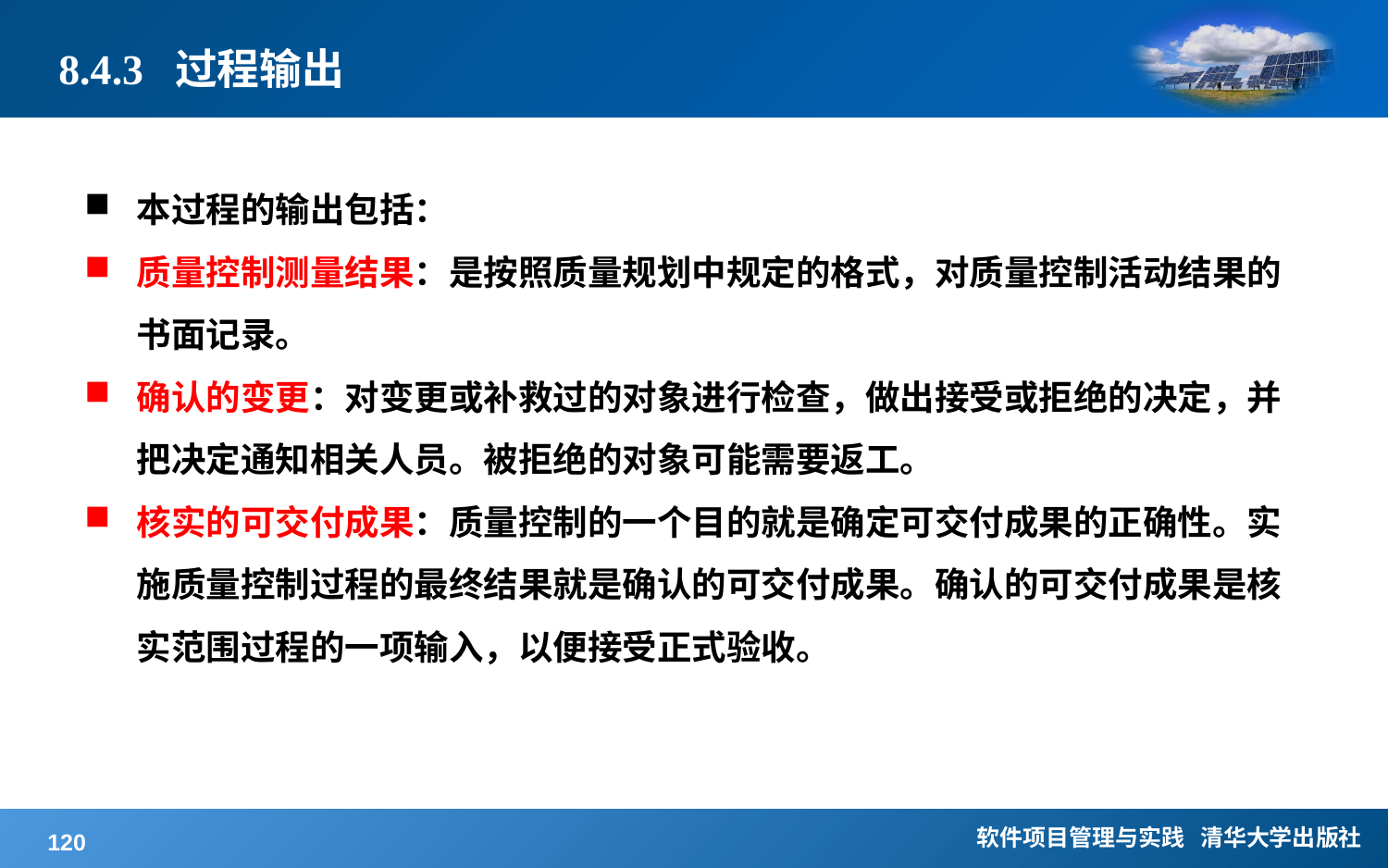

# 8.4.3  过程输出
本过程的输出包括：
质量控制测量结果：是按照质量规划中规定的格式，对质量控制活动结果的书面记录。
确认的变更：对变更或补救过的对象进行检查，做出接受或拒绝的决定，并把决定通知相关人员。被拒绝的对象可能需要返工。
核实的可交付成果：质量控制的一个目的就是确定可交付成果的正确性。实施质量控制过程的最终结果就是确认的可交付成果。确认的可交付成果是核实范围过程的一项输入，以便接受正式验收。